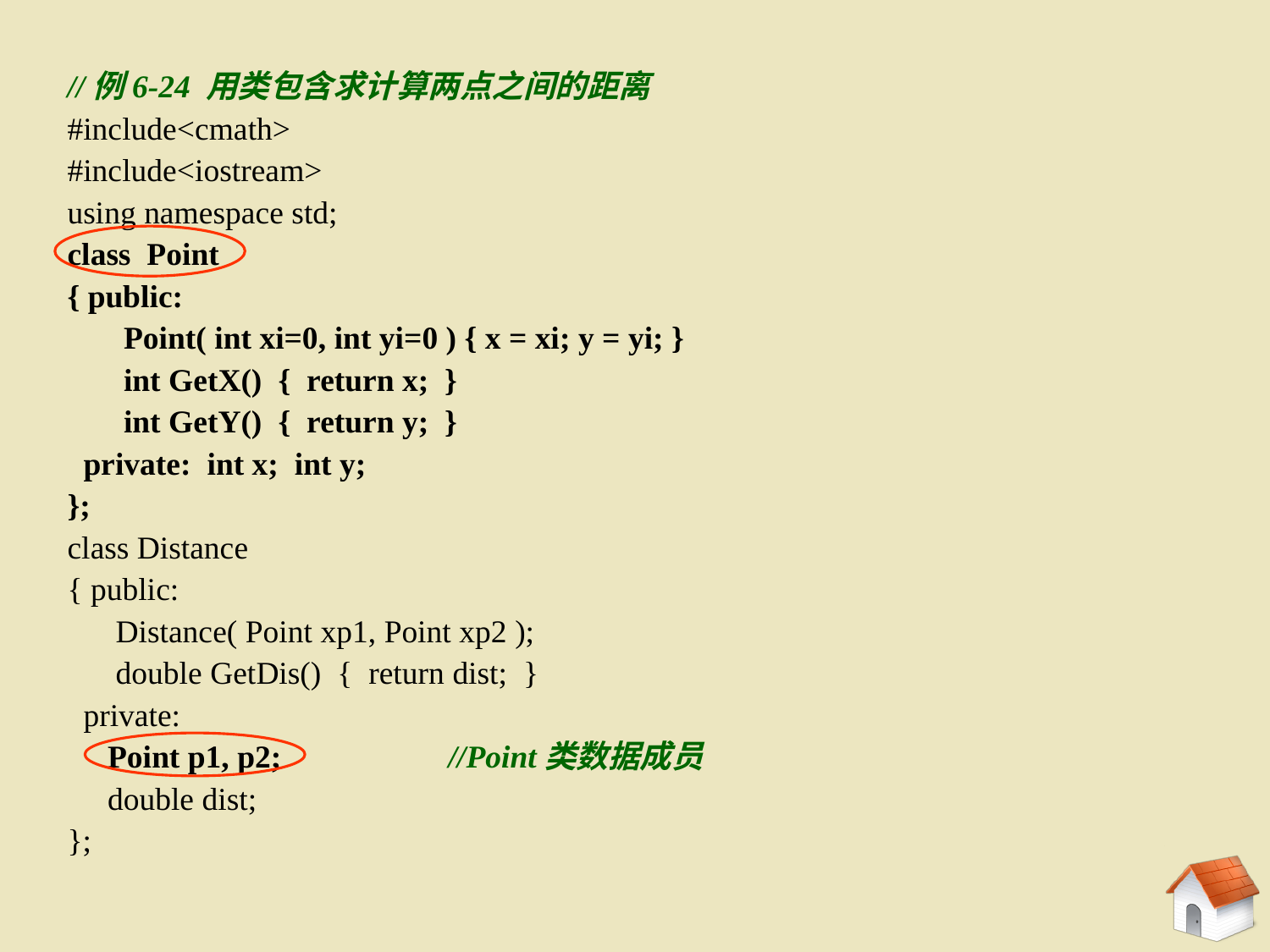

# 6.3  类的包含
//例6-24 用类包含求计算两点之间的距离
#include<cmath>
#include<iostream>
using namespace std;
class  Point
{ public:
       Point( int xi=0, int yi=0 ) { x = xi; y = yi; }
       int GetX()  {  return x;  }
       int GetY()  {  return y;  }
  private:  int x;  int y;
};
class Distance
{ public:
      Distance( Point xp1, Point xp2 );
      double GetDis()  {  return dist;  }
  private:
     Point p1, p2;		//Point类数据成员
     double dist;
};